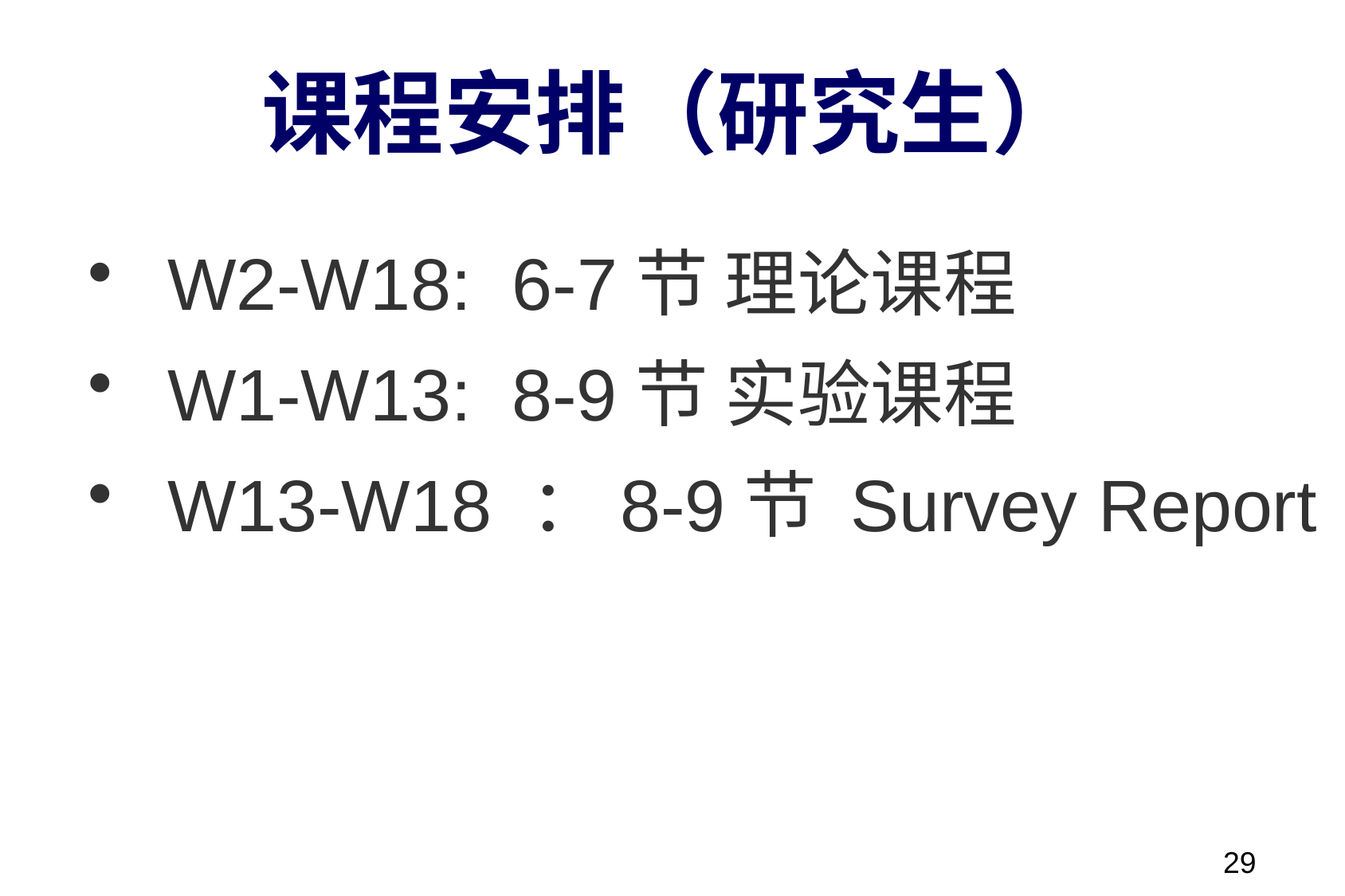

# 课程安排（研究生）
W2-W18:  6-7节 理论课程
W1-W13:  8-9节 实验课程
W13-W18 ：8-9节 Survey Report
29